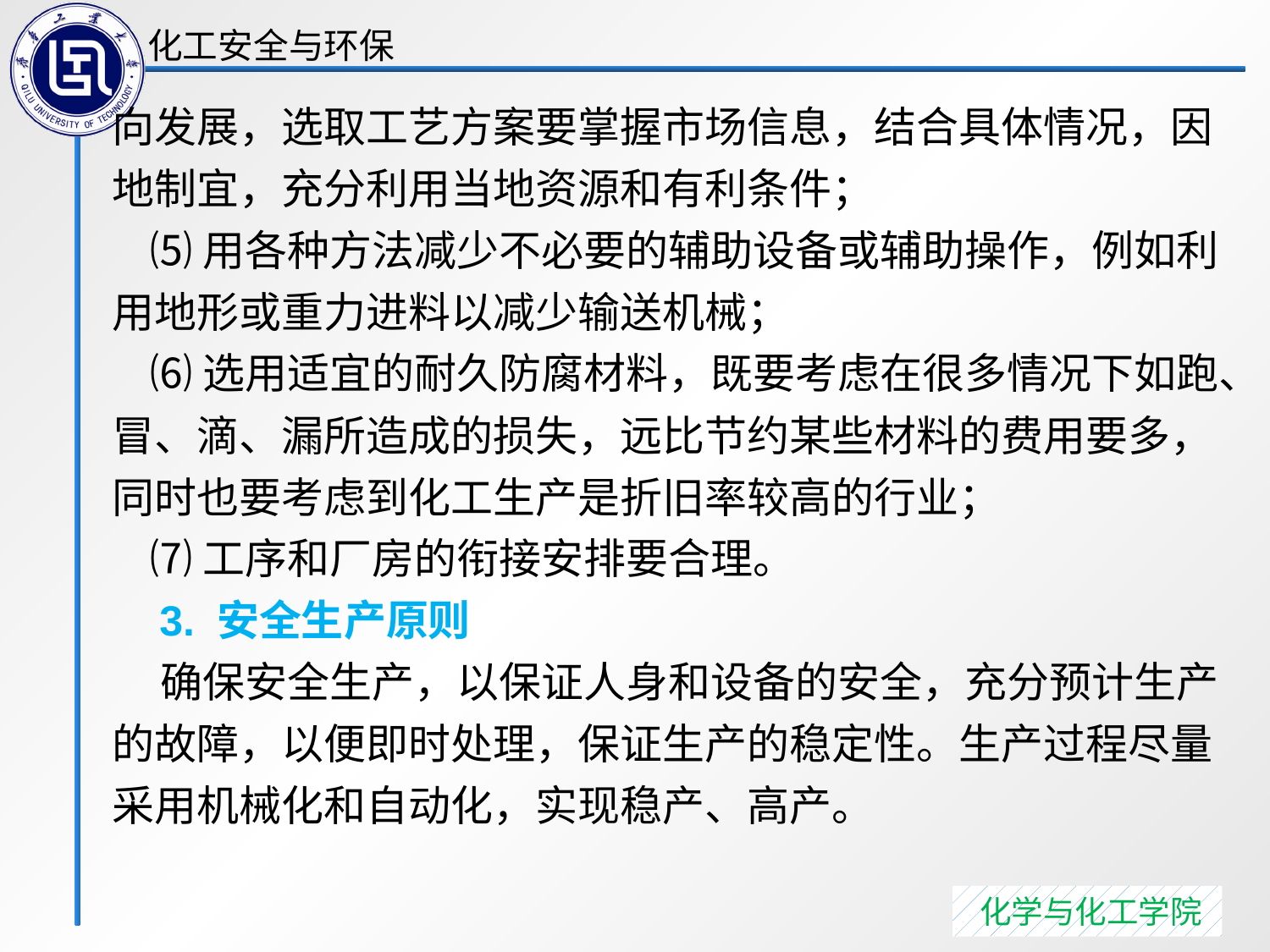

向发展，选取工艺方案要掌握市场信息，结合具体情况，因地制宜，充分利用当地资源和有利条件；
    ⑸用各种方法减少不必要的辅助设备或辅助操作，例如利用地形或重力进料以减少输送机械；
    ⑹选用适宜的耐久防腐材料，既要考虑在很多情况下如跑、冒、滴、漏所造成的损失，远比节约某些材料的费用要多，同时也要考虑到化工生产是折旧率较高的行业；
    ⑺工序和厂房的衔接安排要合理。
    3. 安全生产原则
    确保安全生产，以保证人身和设备的安全，充分预计生产的故障，以便即时处理，保证生产的稳定性。生产过程尽量采用机械化和自动化，实现稳产、高产。